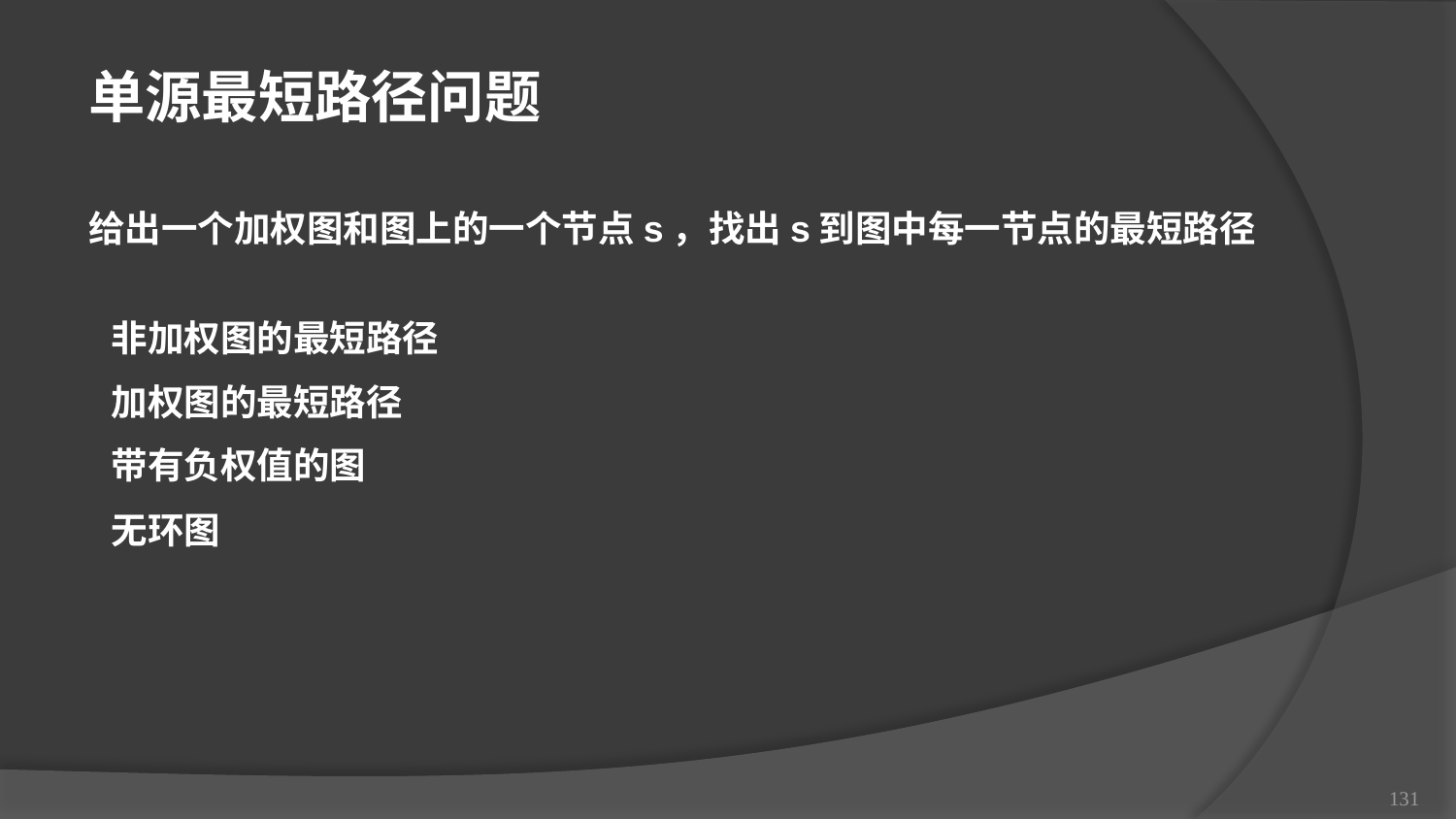

单源最短路径问题
给出一个加权图和图上的一个节点s，找出s到图中每一节点的最短路径
非加权图的最短路径
加权图的最短路径
带有负权值的图
无环图
131